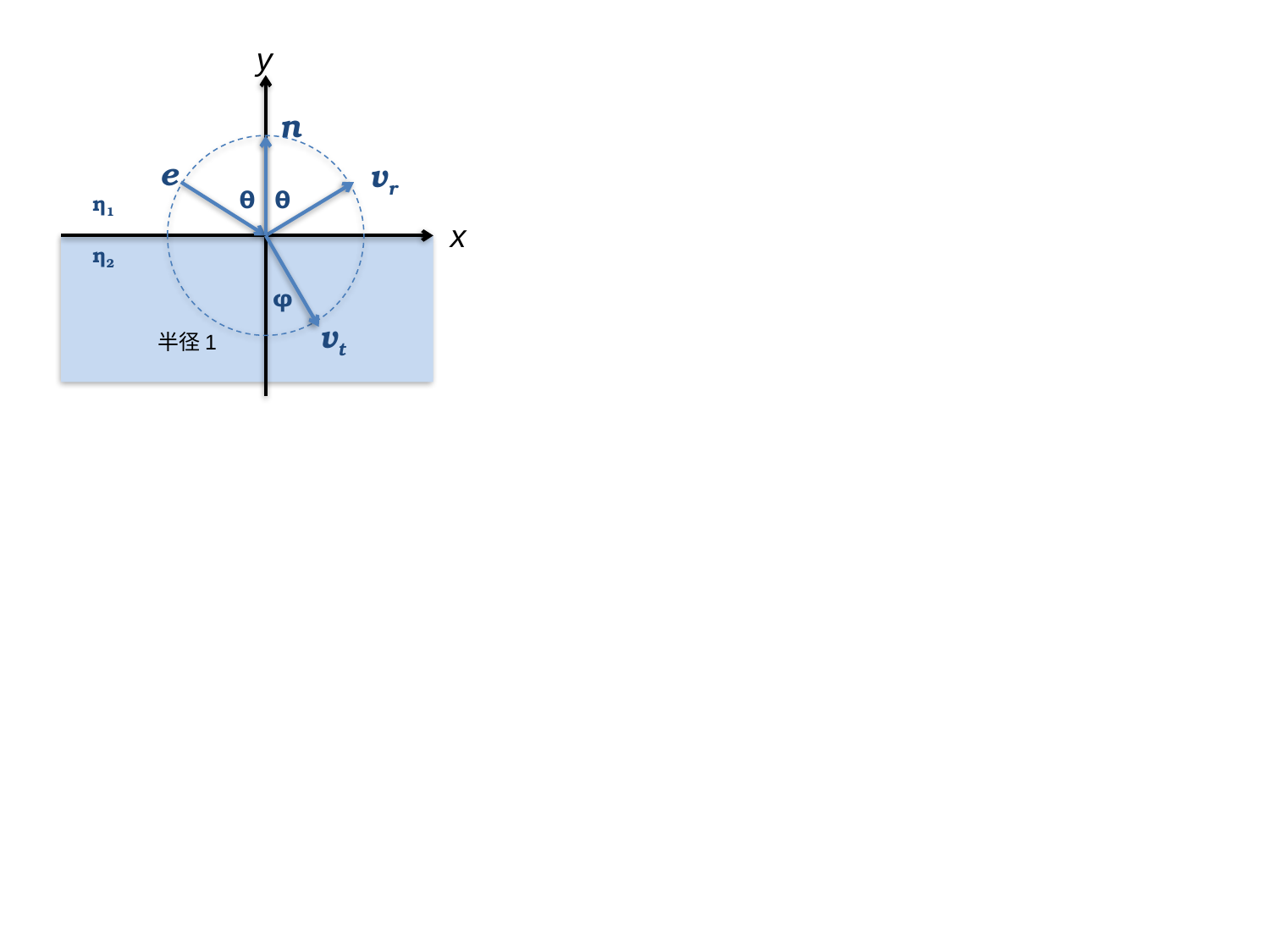

y
n

e
vr
θ
θ
η1
x

η2
φ
vt
半径1